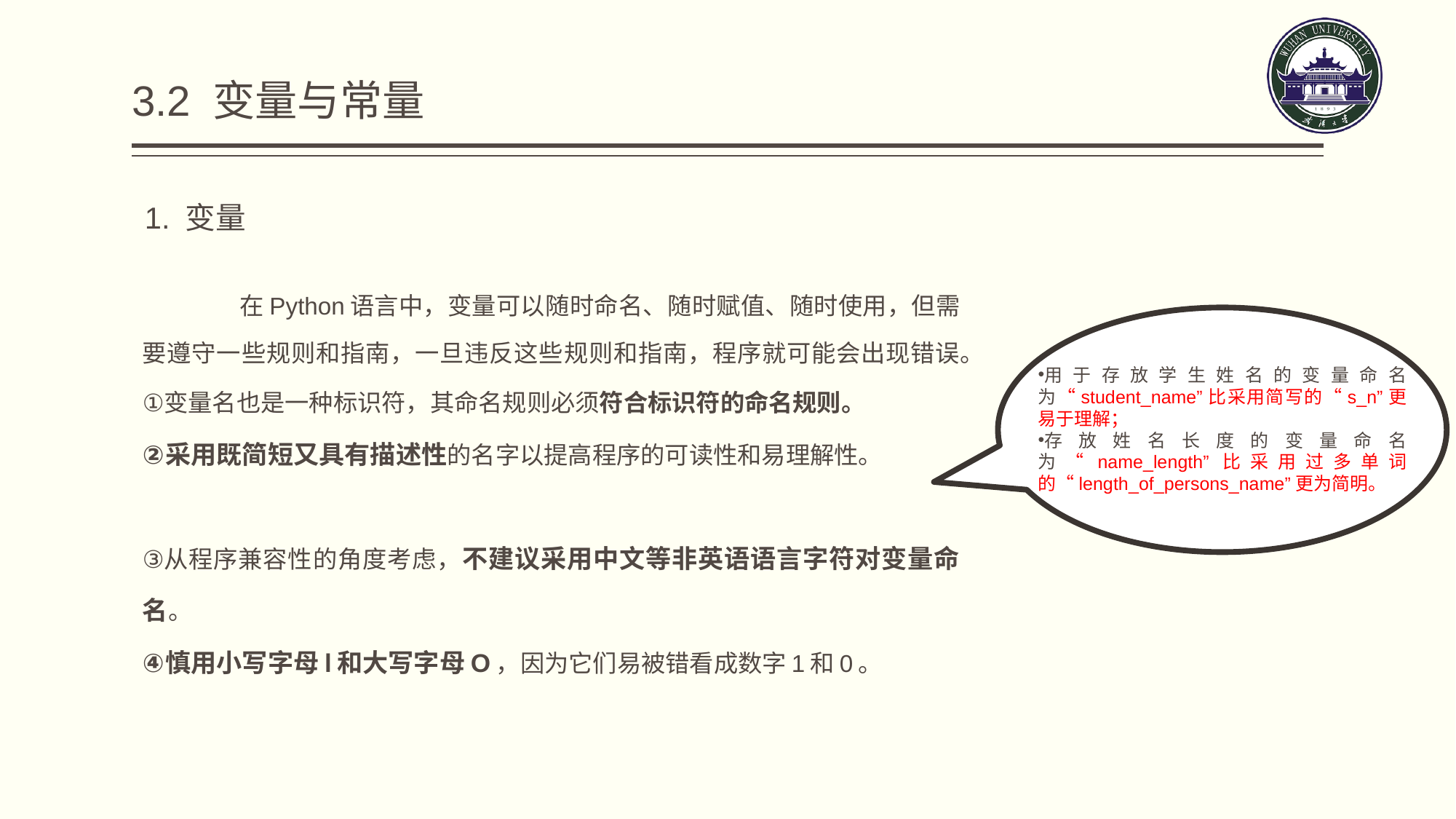

3.2 变量与常量
1. 变量
	在Python语言中，变量可以随时命名、随时赋值、随时使用，但需要遵守一些规则和指南，一旦违反这些规则和指南，程序就可能会出现错误。
变量名也是一种标识符，其命名规则必须符合标识符的命名规则。
采用既简短又具有描述性的名字以提高程序的可读性和易理解性。

从程序兼容性的角度考虑，不建议采用中文等非英语语言字符对变量命名。
慎用小写字母l和大写字母O，因为它们易被错看成数字1和0。

用于存放学生姓名的变量命名为“student_name”比采用简写的“s_n”更易于理解；
存放姓名长度的变量命名为“name_length”比采用过多单词的“length_of_persons_name”更为简明。